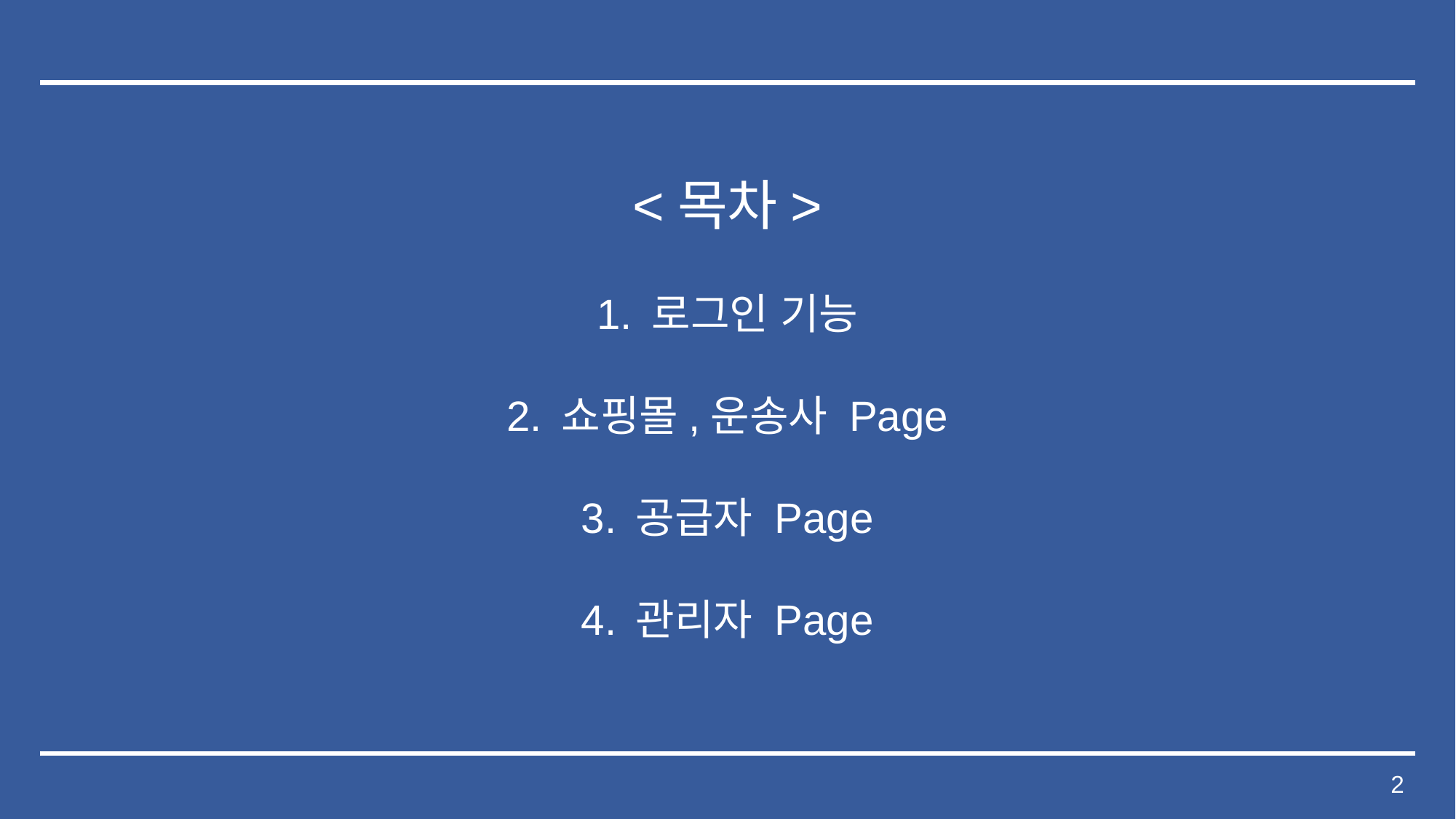

<목차>

로그인 기능

쇼핑몰,운송사 Page

공급자 Page

관리자 Page
2